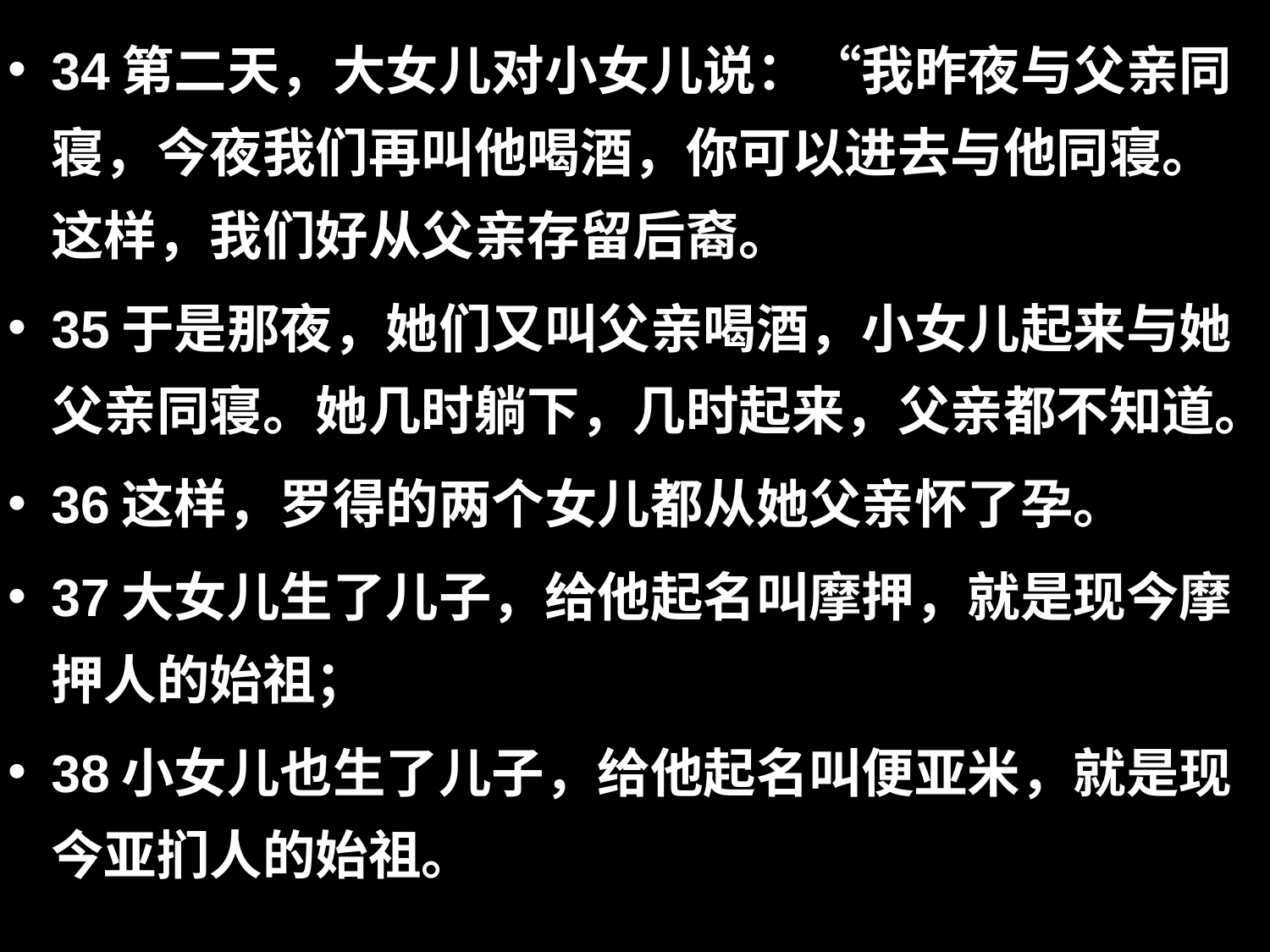

34第二天，大女儿对小女儿说：“我昨夜与父亲同寝，今夜我们再叫他喝酒，你可以进去与他同寝。这样，我们好从父亲存留后裔。
35于是那夜，她们又叫父亲喝酒，小女儿起来与她父亲同寝。她几时躺下，几时起来，父亲都不知道。
36这样，罗得的两个女儿都从她父亲怀了孕。
37大女儿生了儿子，给他起名叫摩押，就是现今摩押人的始祖；
38小女儿也生了儿子，给他起名叫便亚米，就是现今亚扪人的始祖。
10